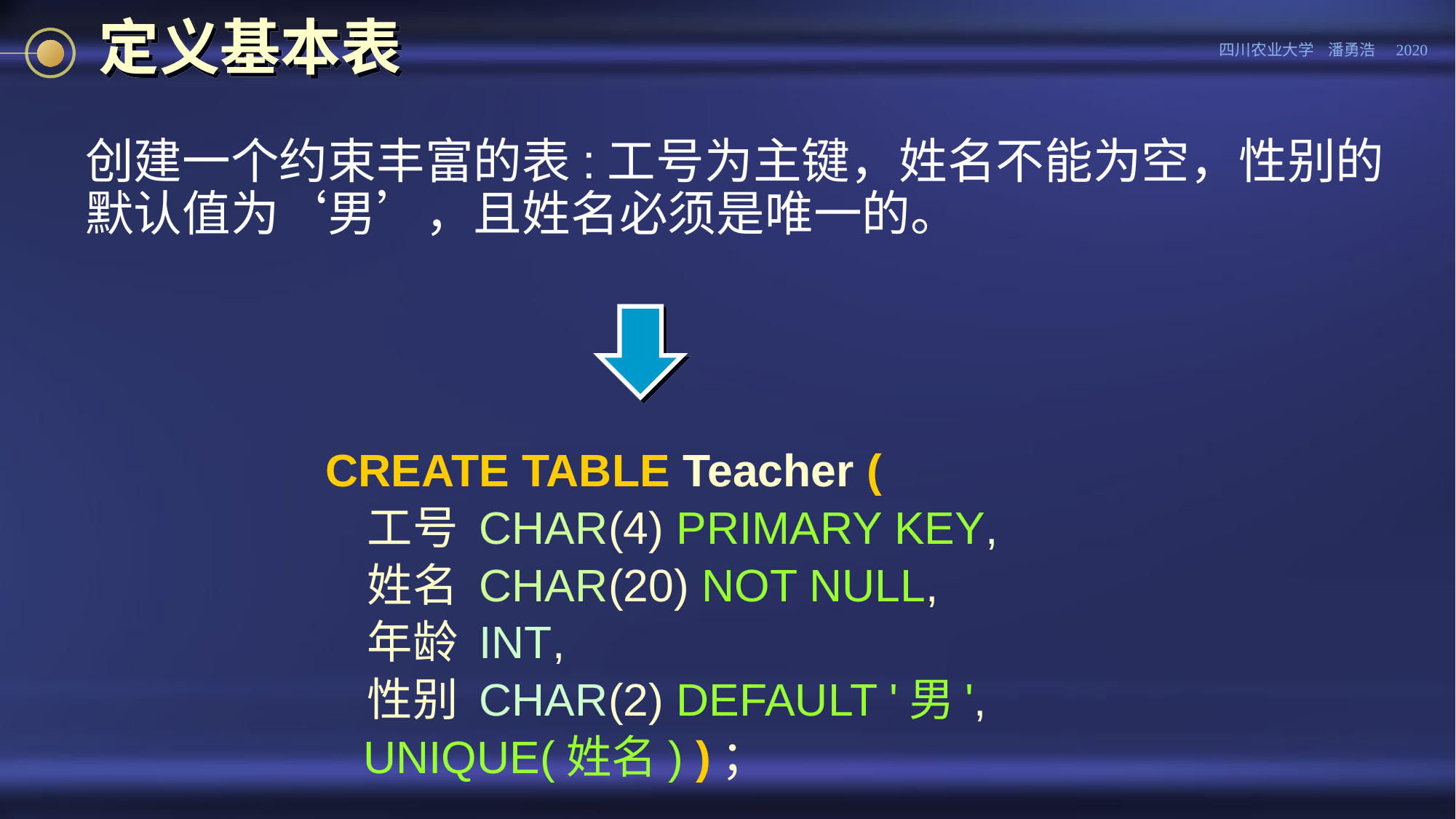

# 定义基本表
创建一个约束丰富的表:工号为主键，姓名不能为空，性别的默认值为‘男’，且姓名必须是唯一的。

CREATE TABLE Teacher (
   工号 CHAR(4) PRIMARY KEY,
   姓名 CHAR(20) NOT NULL,
   年龄 INT,
   性别 CHAR(2) DEFAULT '男',
   UNIQUE(姓名) )；